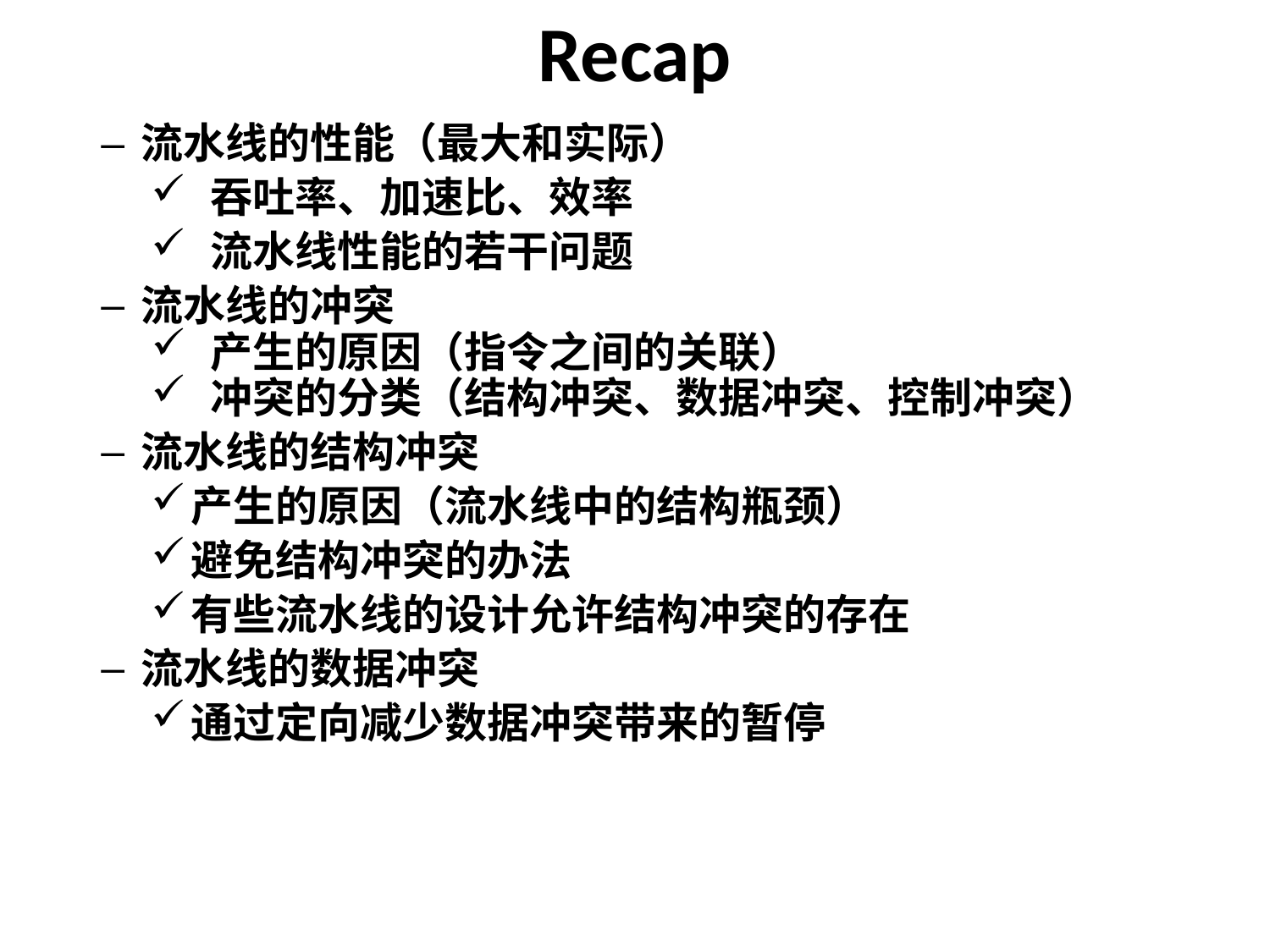

# Recap
流水线的性能（最大和实际）
 吞吐率、加速比、效率
 流水线性能的若干问题
流水线的冲突
 产生的原因（指令之间的关联）
 冲突的分类（结构冲突、数据冲突、控制冲突）
流水线的结构冲突
产生的原因（流水线中的结构瓶颈）
避免结构冲突的办法
有些流水线的设计允许结构冲突的存在
流水线的数据冲突
通过定向减少数据冲突带来的暂停